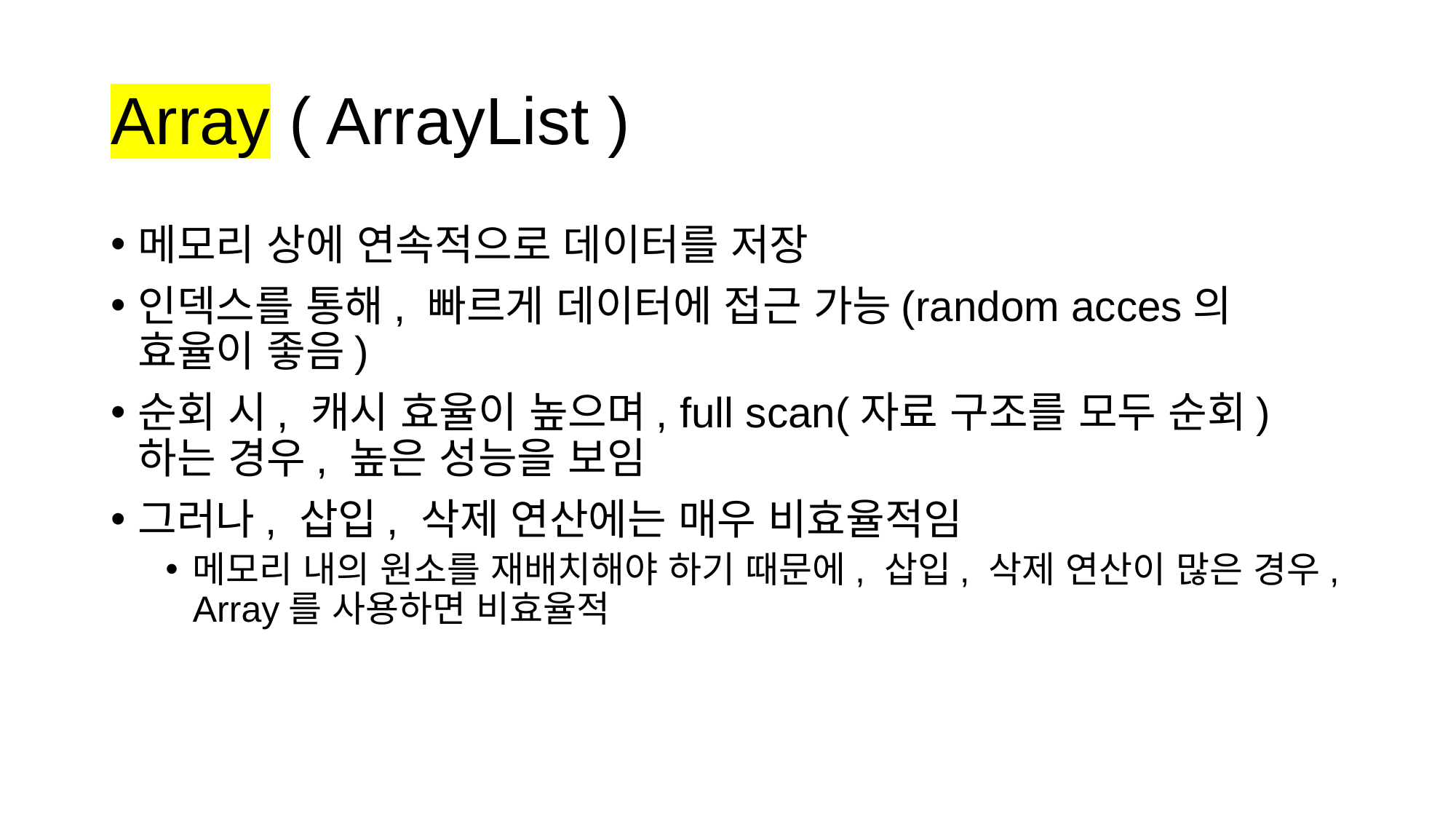

# Array ( ArrayList )
메모리 상에 연속적으로 데이터를 저장
인덱스를 통해, 빠르게 데이터에 접근 가능(random acces의 효율이 좋음)
순회 시, 캐시 효율이 높으며, full scan(자료 구조를 모두 순회)하는 경우, 높은 성능을 보임
그러나, 삽입, 삭제 연산에는 매우 비효율적임
메모리 내의 원소를 재배치해야 하기 때문에, 삽입, 삭제 연산이 많은 경우, Array를 사용하면 비효율적